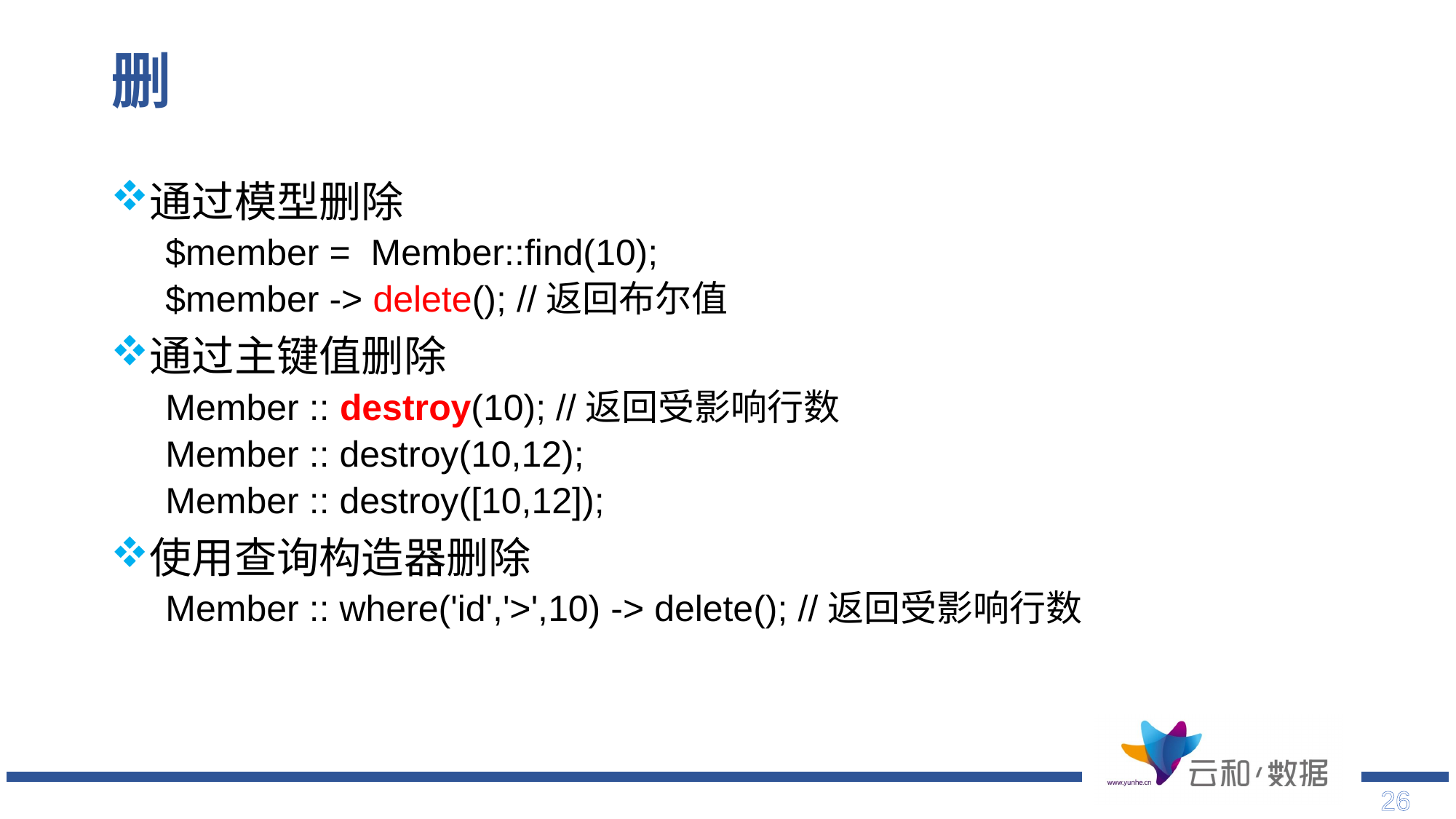

# 删
通过模型删除
$member =  Member::find(10);
$member -> delete(); //返回布尔值
通过主键值删除
Member :: destroy(10); //返回受影响行数
Member :: destroy(10,12);
Member :: destroy([10,12]);
使用查询构造器删除
Member :: where('id','>',10) -> delete(); //返回受影响行数